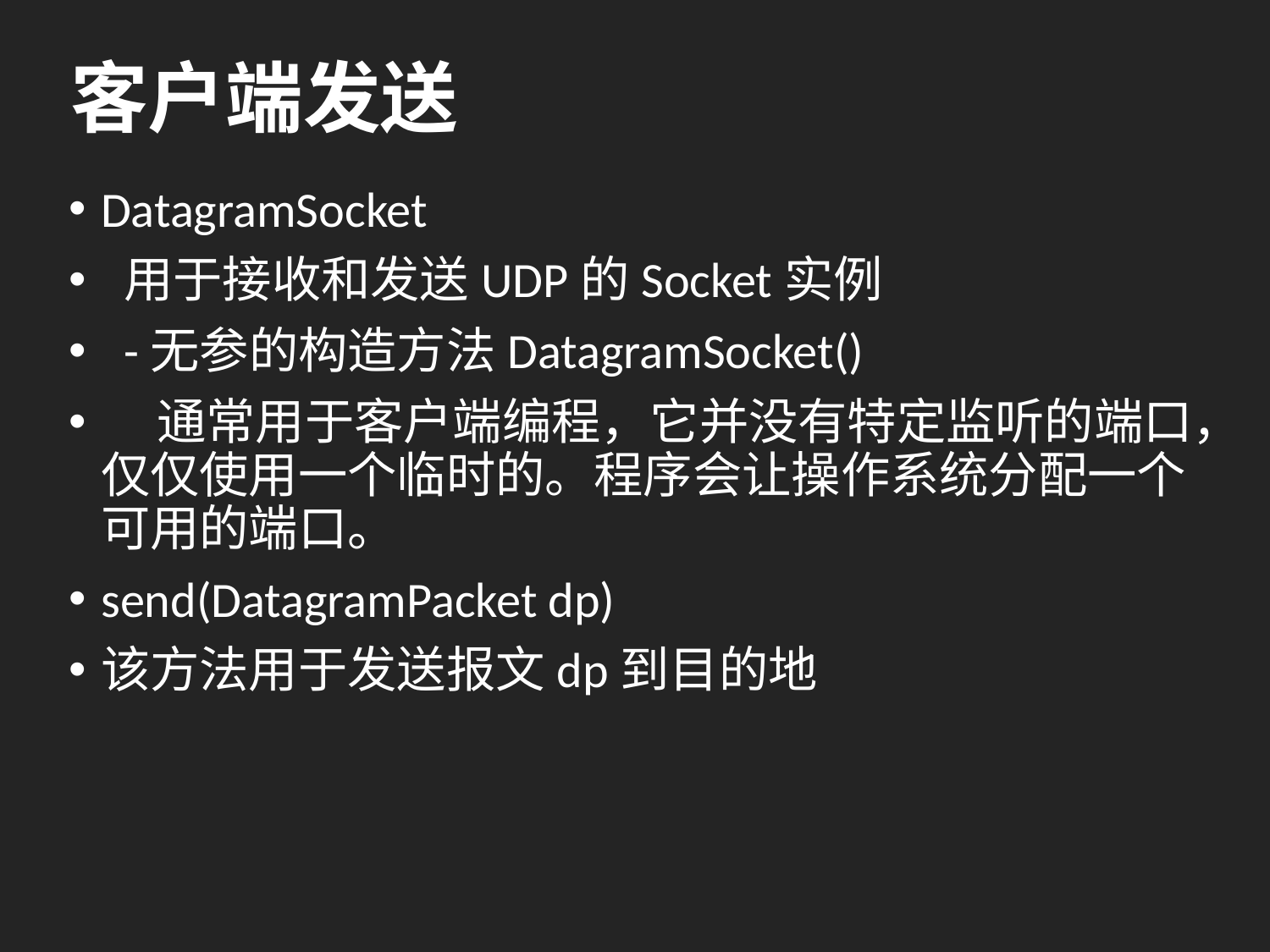

# 客户端发送
DatagramSocket
 用于接收和发送UDP的Socket实例
  -无参的构造方法DatagramSocket()
    通常用于客户端编程，它并没有特定监听的端口，仅仅使用一个临时的。程序会让操作系统分配一个可用的端口。
send(DatagramPacket dp)
该方法用于发送报文dp到目的地